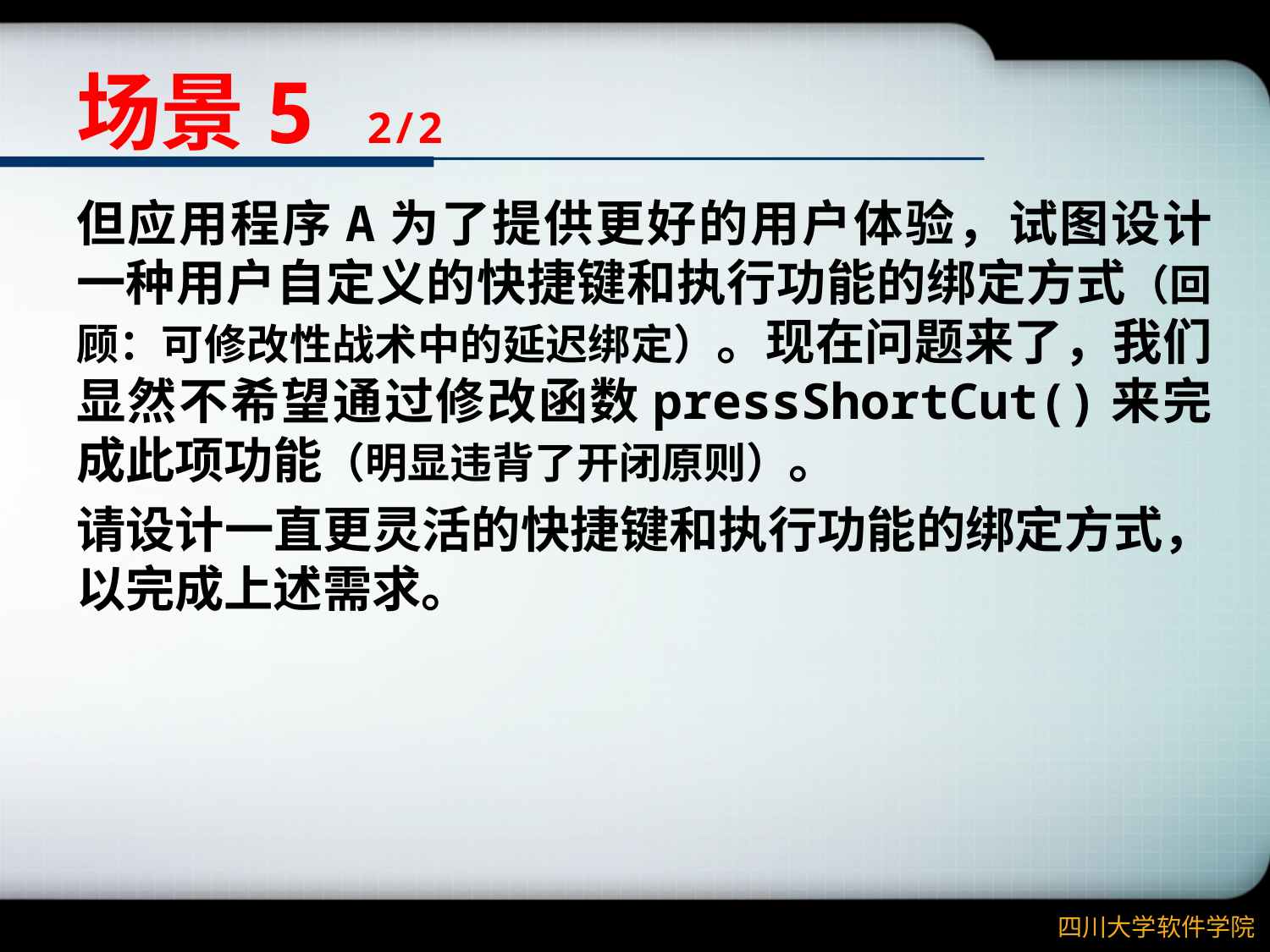

# 场景5 2/2
但应用程序A为了提供更好的用户体验，试图设计一种用户自定义的快捷键和执行功能的绑定方式（回顾：可修改性战术中的延迟绑定）。现在问题来了，我们显然不希望通过修改函数pressShortCut()来完成此项功能（明显违背了开闭原则）。
请设计一直更灵活的快捷键和执行功能的绑定方式，以完成上述需求。